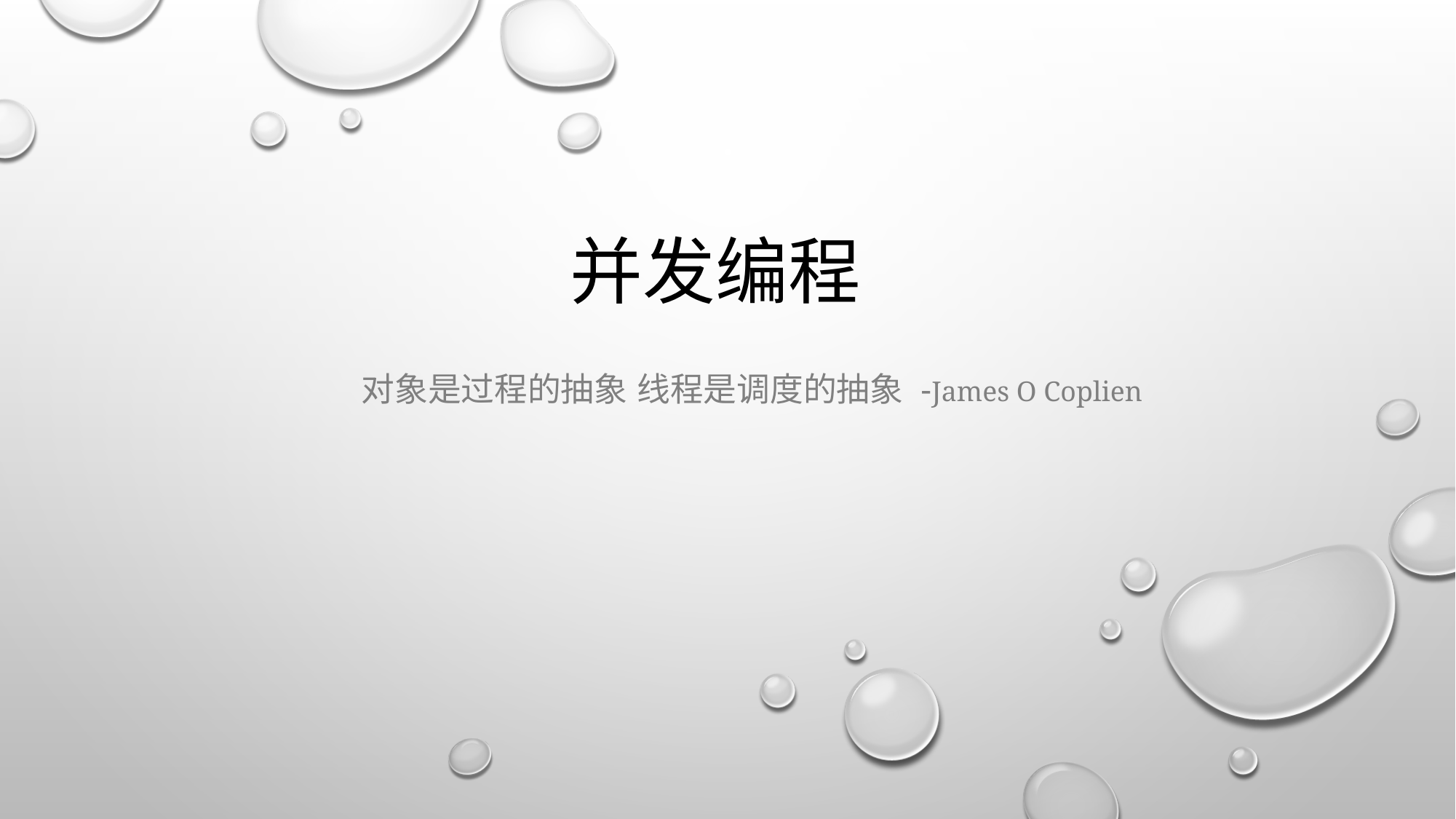

# 并发编程
对象是过程的抽象 线程是调度的抽象 -James O Coplien